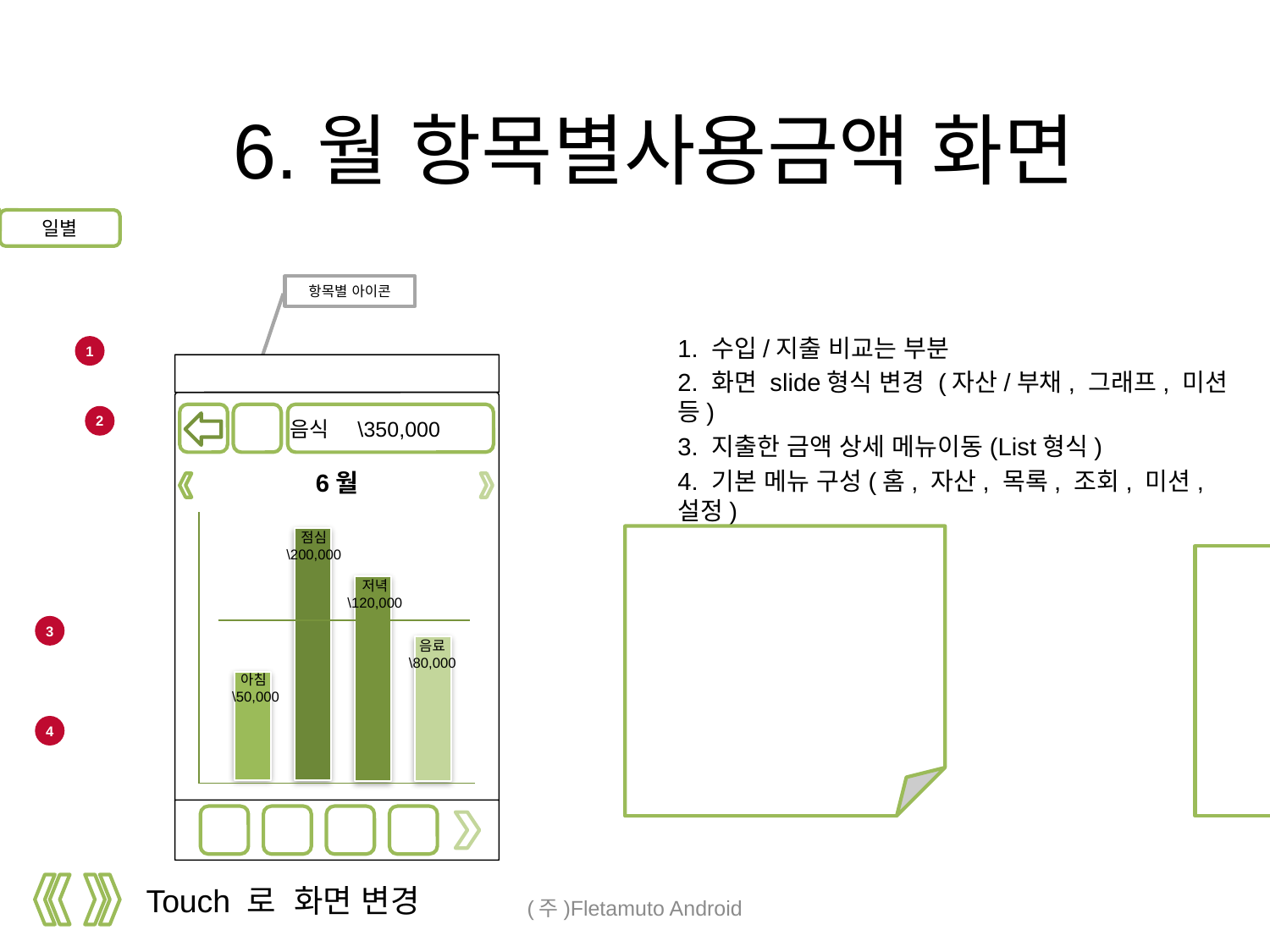

# 6.월 항목별사용금액 화면
달별
일별
항목별 아이콘
1
1. 수입/지출 비교는 부분
2. 화면 slide형식 변경 (자산/부채, 그래프, 미션 등)
3. 지출한 금액 상세 메뉴이동(List형식)
4. 기본 메뉴 구성(홈, 자산, 목록, 조회, 미션, 설정)
1

음식    \350,000

6월

점심
\200,000

저녁
\120,000

음료
\80,000

아침
\50,000

1
2
통신비 10%
아침
\50,000

6월
3

4
통신비 10%
문화생활 10%
쇼핑 20%

Touch 로  화면 변경
(주)Fletamuto Android